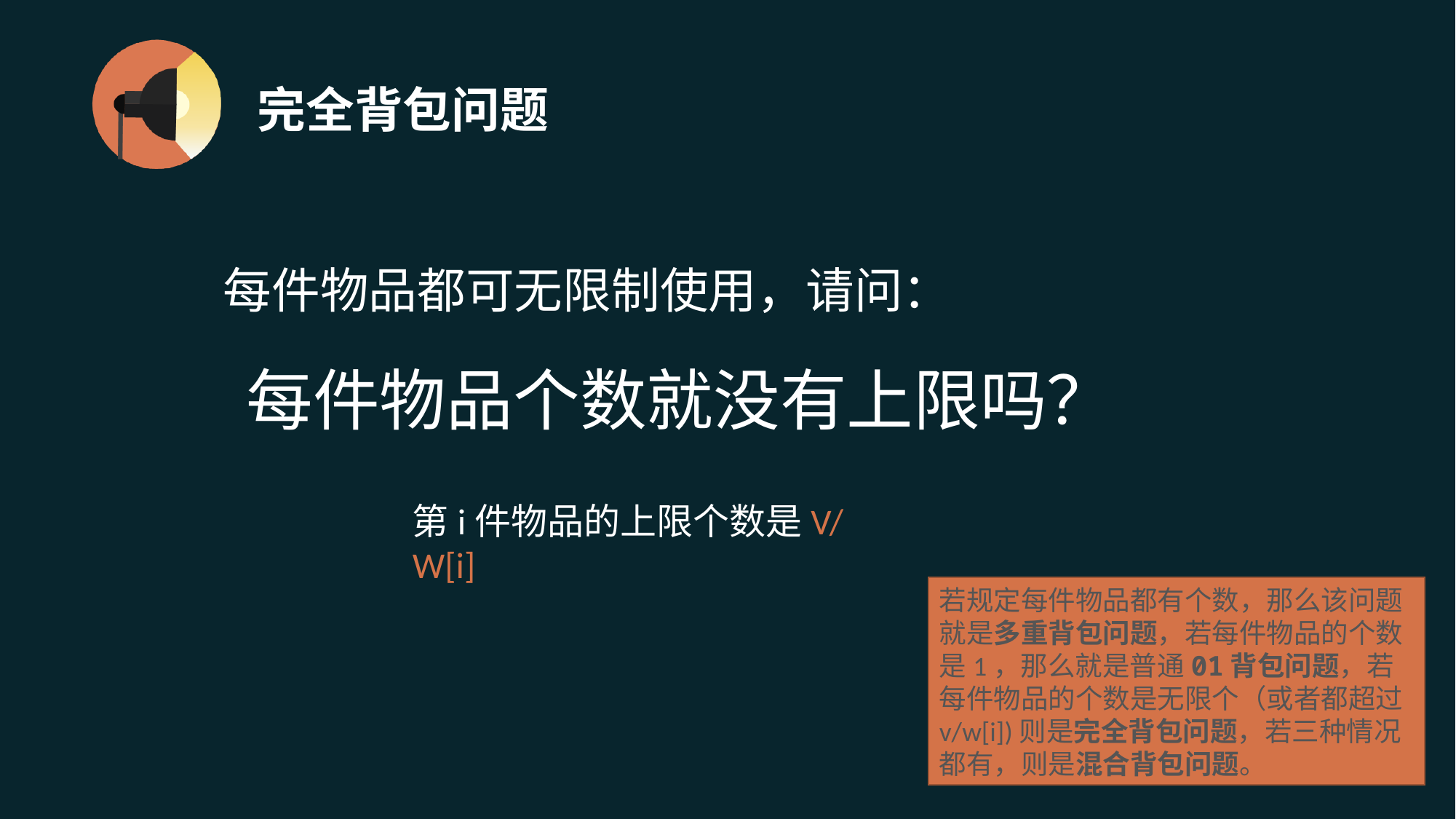

# 完全背包问题
每件物品都可无限制使用，请问：
每件物品个数就没有上限吗？
第i件物品的上限个数是V/W[i]
若规定每件物品都有个数，那么该问题就是多重背包问题，若每件物品的个数是1，那么就是普通01背包问题，若每件物品的个数是无限个（或者都超过v/w[i])则是完全背包问题，若三种情况都有，则是混合背包问题。